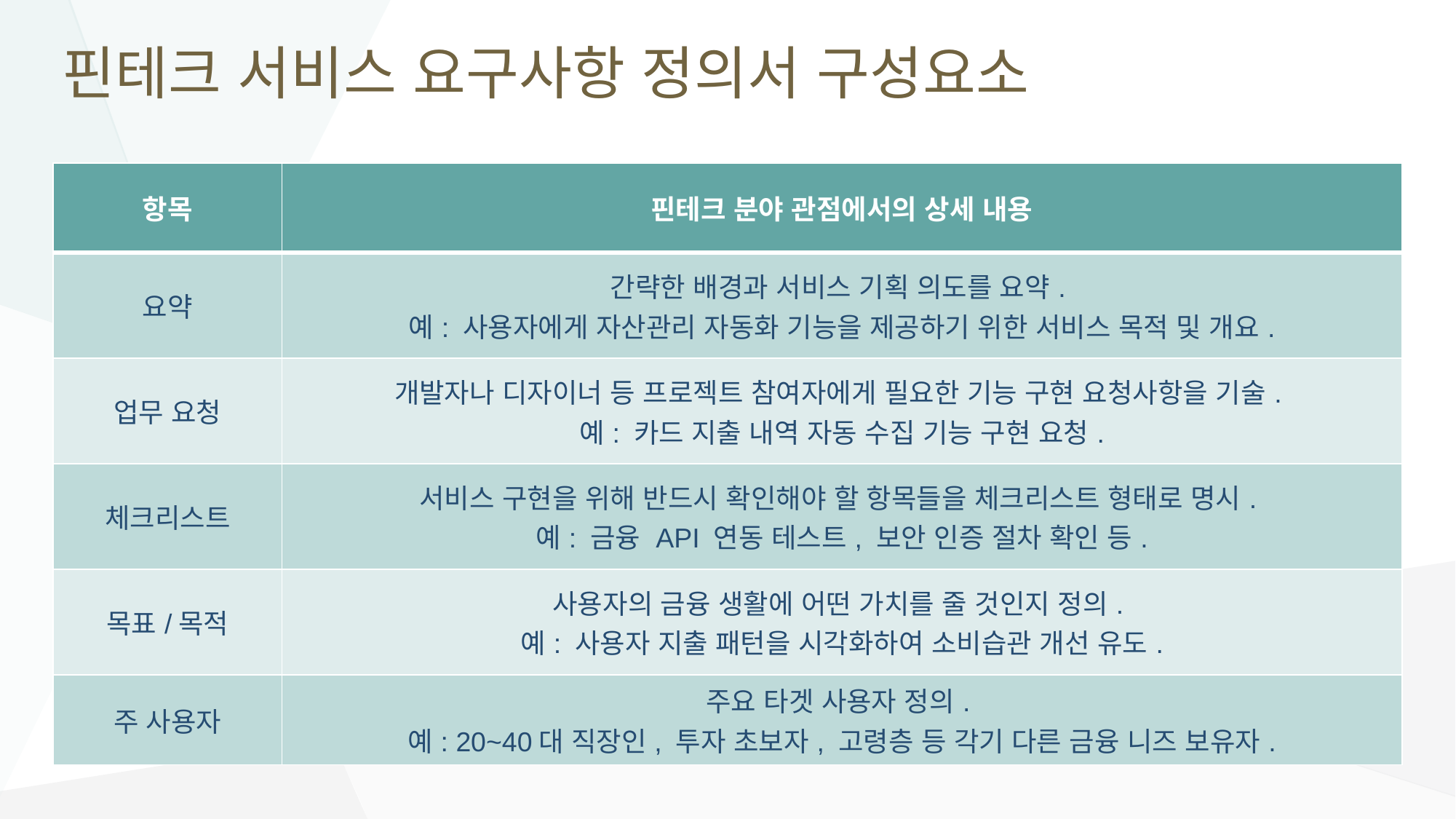

# 핀테크 서비스 요구사항 정의서 구성요소
| 항목 | 핀테크 분야 관점에서의 상세 내용 |
| --- | --- |
| 요약 | 간략한 배경과 서비스 기획 의도를 요약. 예: 사용자에게 자산관리 자동화 기능을 제공하기 위한 서비스 목적 및 개요. |
| 업무 요청 | 개발자나 디자이너 등 프로젝트 참여자에게 필요한 기능 구현 요청사항을 기술. 예: 카드 지출 내역 자동 수집 기능 구현 요청. |
| 체크리스트 | 서비스 구현을 위해 반드시 확인해야 할 항목들을 체크리스트 형태로 명시. 예: 금융 API 연동 테스트, 보안 인증 절차 확인 등. |
| 목표/목적 | 사용자의 금융 생활에 어떤 가치를 줄 것인지 정의. 예: 사용자 지출 패턴을 시각화하여 소비습관 개선 유도. |
| 주 사용자 | 주요 타겟 사용자 정의. 예: 20~40대 직장인, 투자 초보자, 고령층 등 각기 다른 금융 니즈 보유자. |